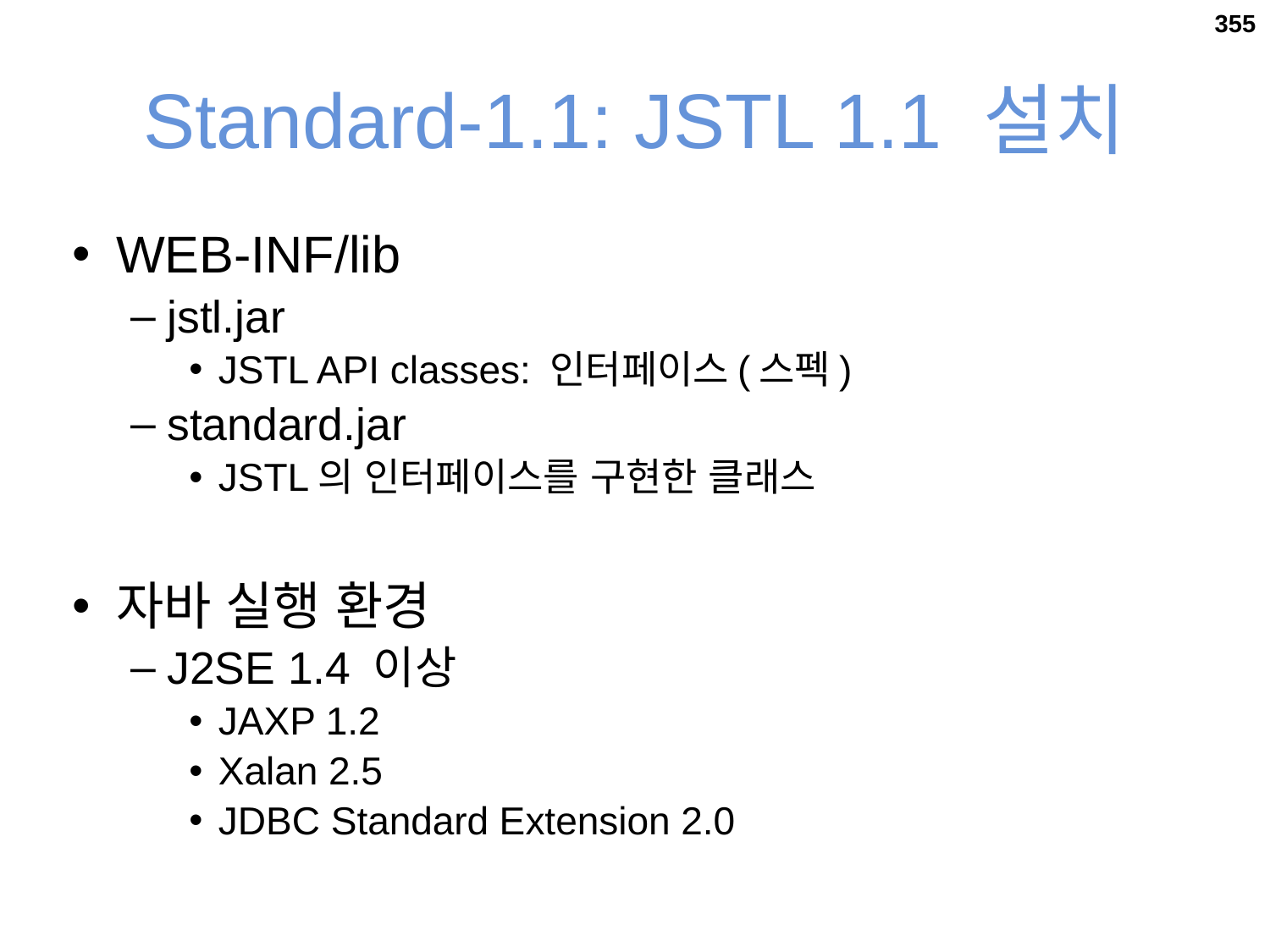

355
# Standard-1.1: JSTL 1.1 설치
WEB-INF/lib
jstl.jar
JSTL API classes: 인터페이스(스펙)
standard.jar
JSTL의 인터페이스를 구현한 클래스

자바 실행 환경
J2SE 1.4 이상
JAXP 1.2
Xalan 2.5
JDBC Standard Extension 2.0